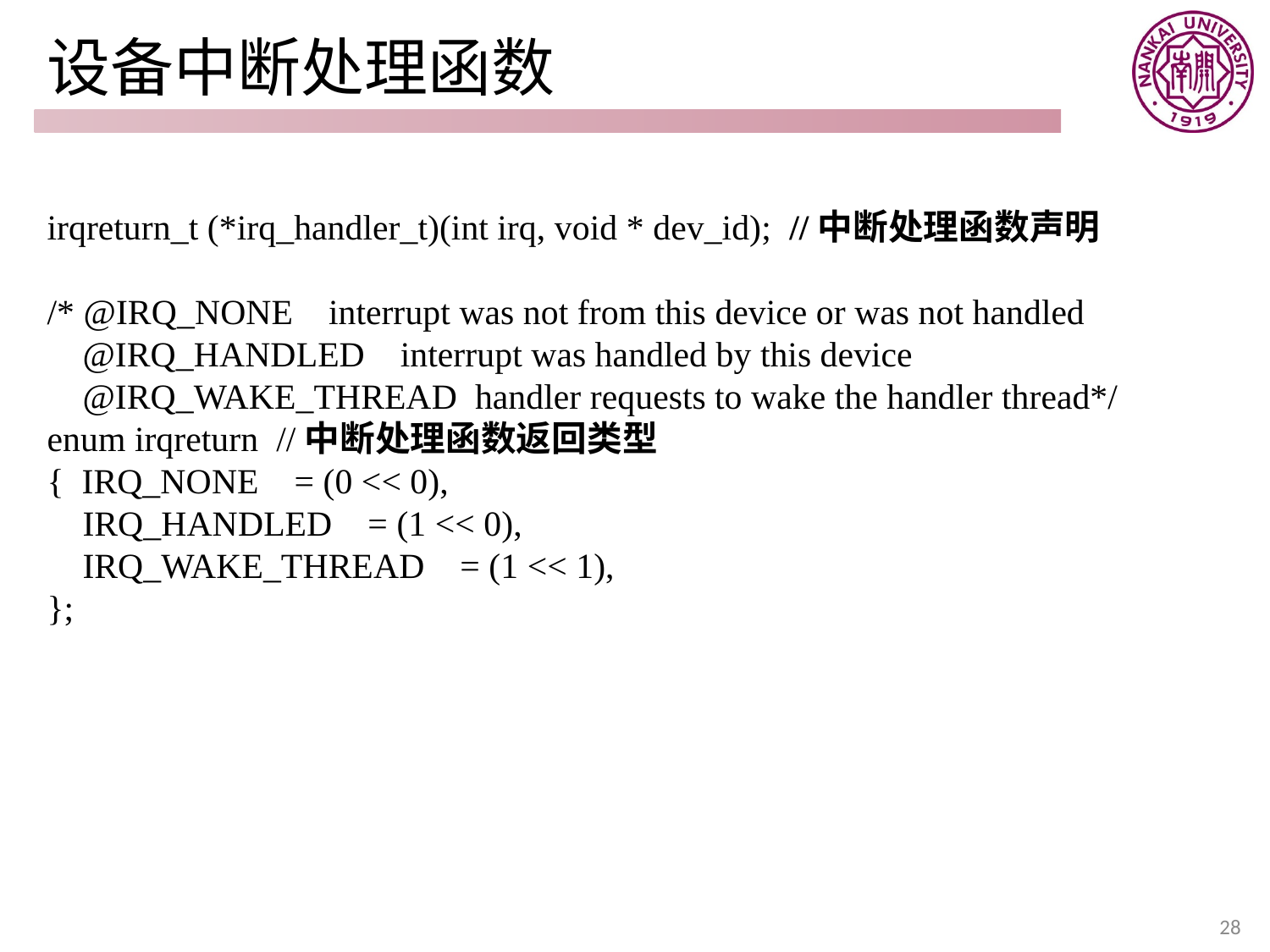

# 设备中断处理函数
irqreturn_t (*irq_handler_t)(int irq, void * dev_id);  //中断处理函数声明

/* @IRQ_NONE    interrupt was not from this device or was not handled
    @IRQ_HANDLED    interrupt was handled by this device
    @IRQ_WAKE_THREAD  handler requests to wake the handler thread*/ enum irqreturn  //中断处理函数返回类型
{  IRQ_NONE    = (0 << 0),
    IRQ_HANDLED    = (1 << 0),
    IRQ_WAKE_THREAD    = (1 << 1),
};
28